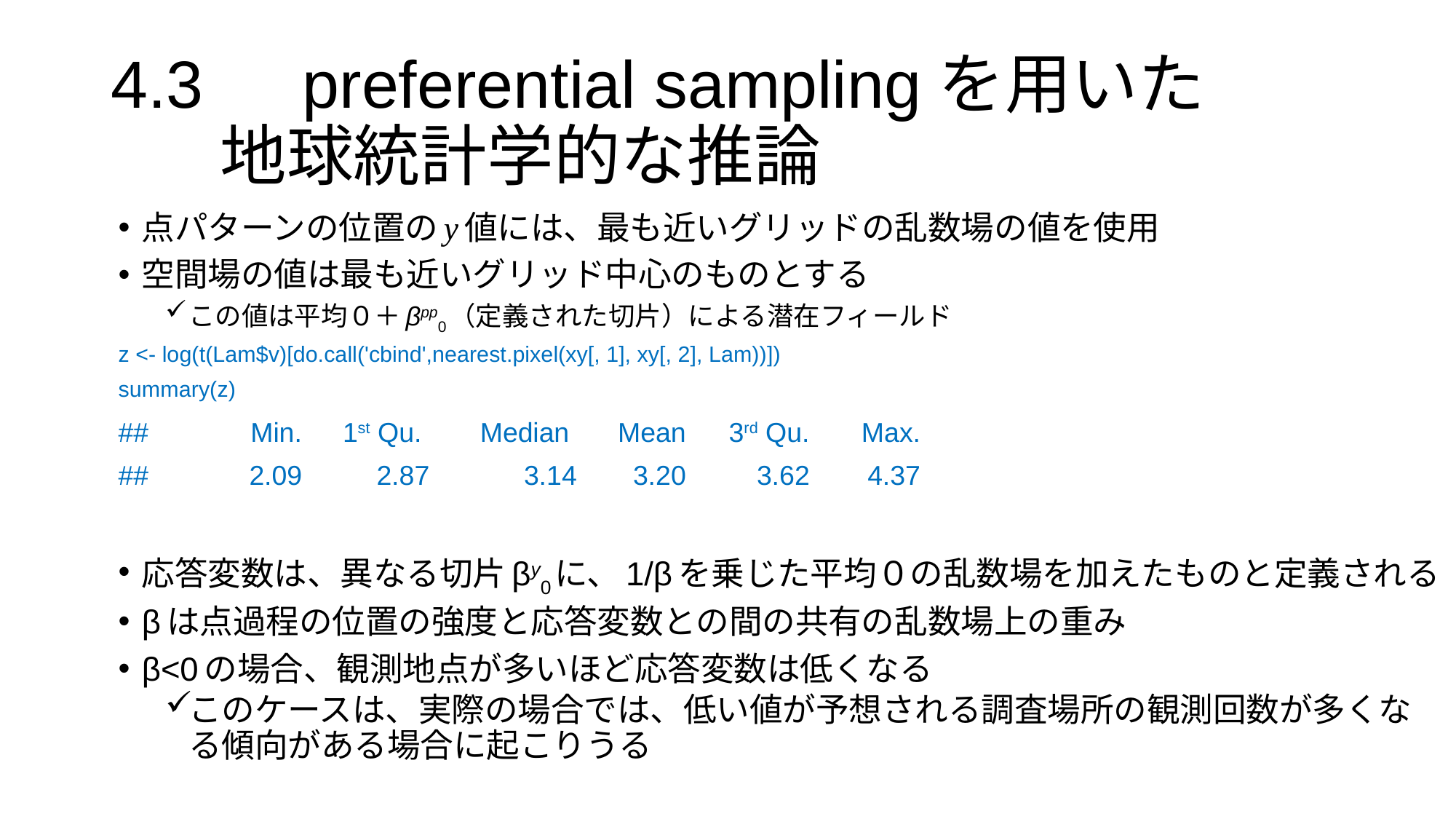

# 4.3　preferential samplingを用いた 地球統計学的な推論
点パターンの位置のy値には、最も近いグリッドの乱数場の値を使用
空間場の値は最も近いグリッド中心のものとする
この値は平均０＋βpp0（定義された切片）による潜在フィールド
z <- log(t(Lam$v)[do.call('cbind',nearest.pixel(xy[, 1], xy[, 2], Lam))])
summary(z)

応答変数は、異なる切片βy0に、1/βを乗じた平均０の乱数場を加えたものと定義される
βは点過程の位置の強度と応答変数との間の共有の乱数場上の重み
β<0の場合、観測地点が多いほど応答変数は低くなる
このケースは、実際の場合では、低い値が予想される調査場所の観測回数が多くなる傾向がある場合に起こりうる

| ## | Min. | 1st Qu. | Median | Mean | 3rd Qu. | Max. |
| --- | --- | --- | --- | --- | --- | --- |
| ## | 2.09 | 2.87 | 3.14 | 3.20 | 3.62 | 4.37 |